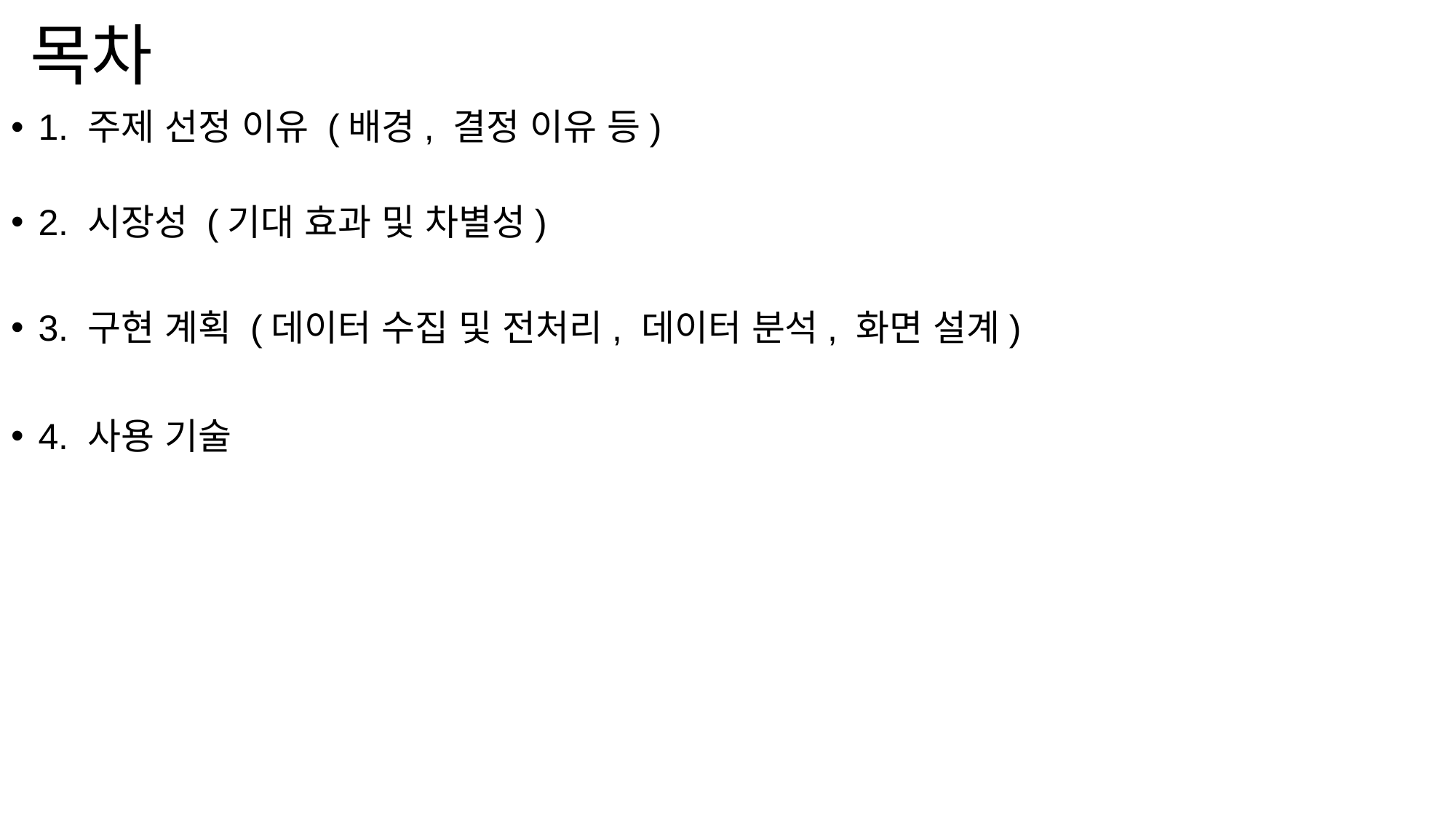

# 목차
1. 주제 선정 이유 (배경, 결정 이유 등)

2. 시장성 (기대 효과 및 차별성)

3. 구현 계획 (데이터 수집 및 전처리, 데이터 분석, 화면 설계)

4. 사용 기술